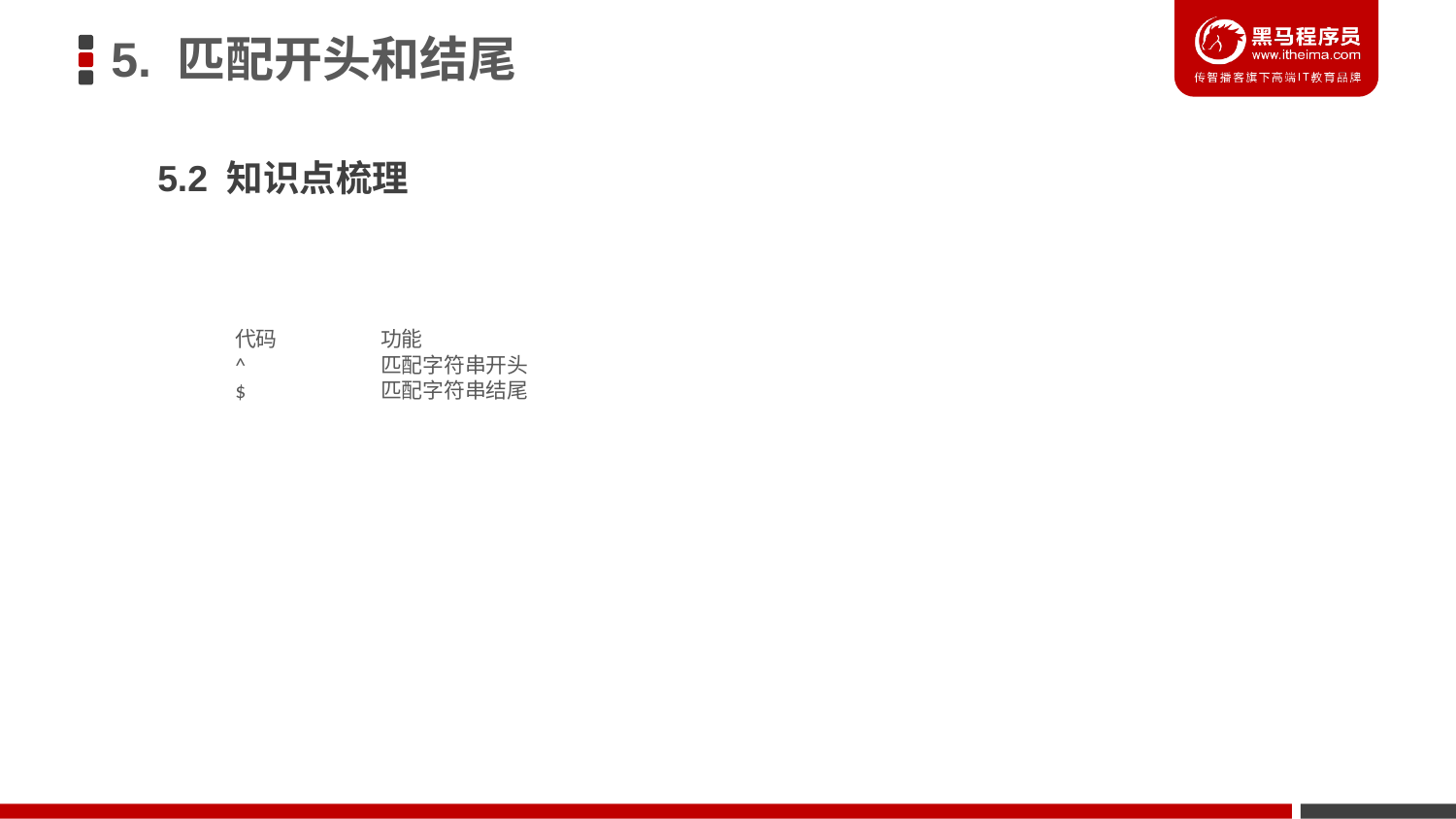

5. 匹配开头和结尾
5.2 知识点梳理

代码	功能
^	匹配字符串开头
$	匹配字符串结尾